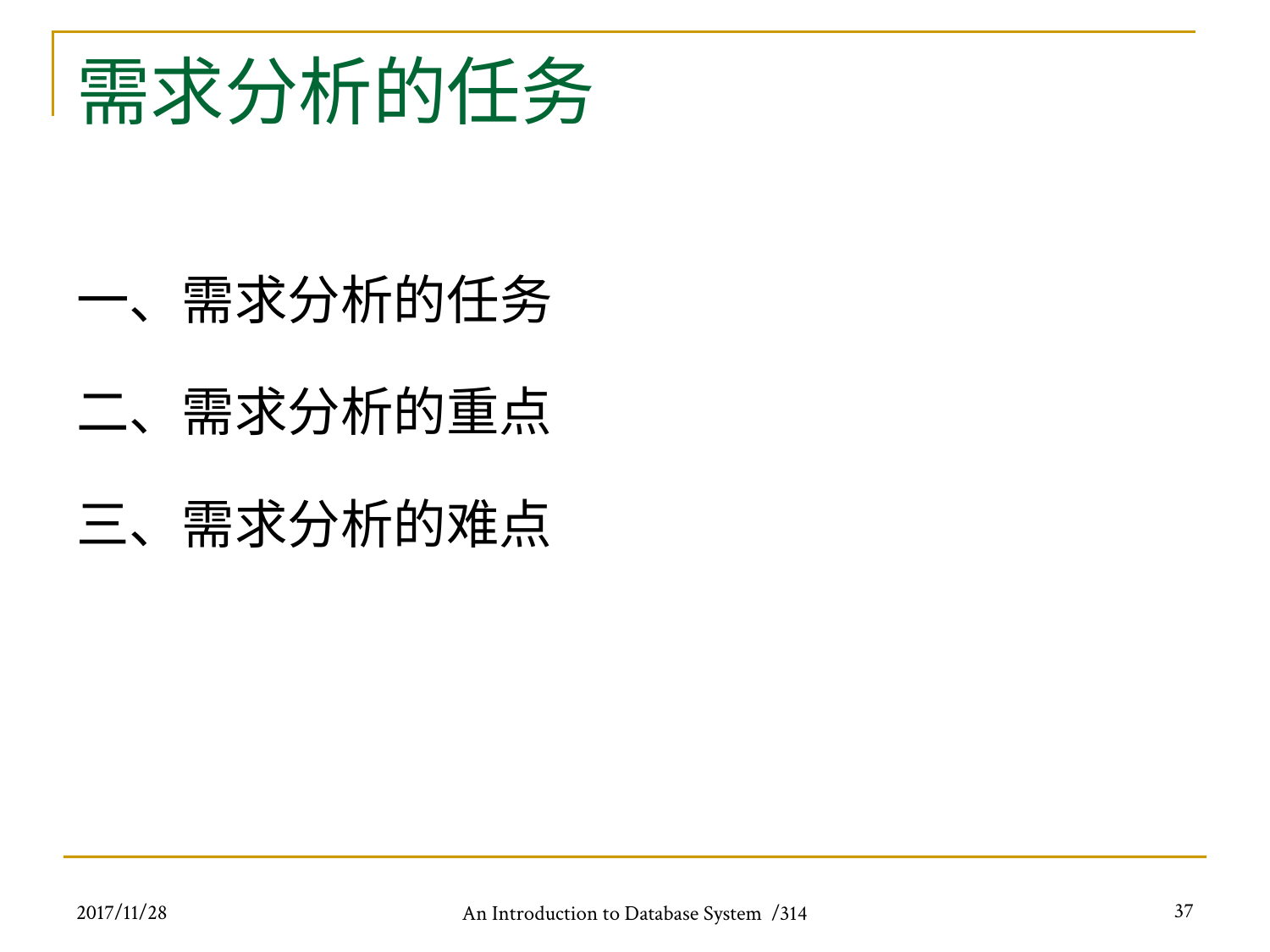

# 需求分析的任务
一、需求分析的任务
二、需求分析的重点
三、需求分析的难点

2017/11/28
37
An Introduction to Database System  /314